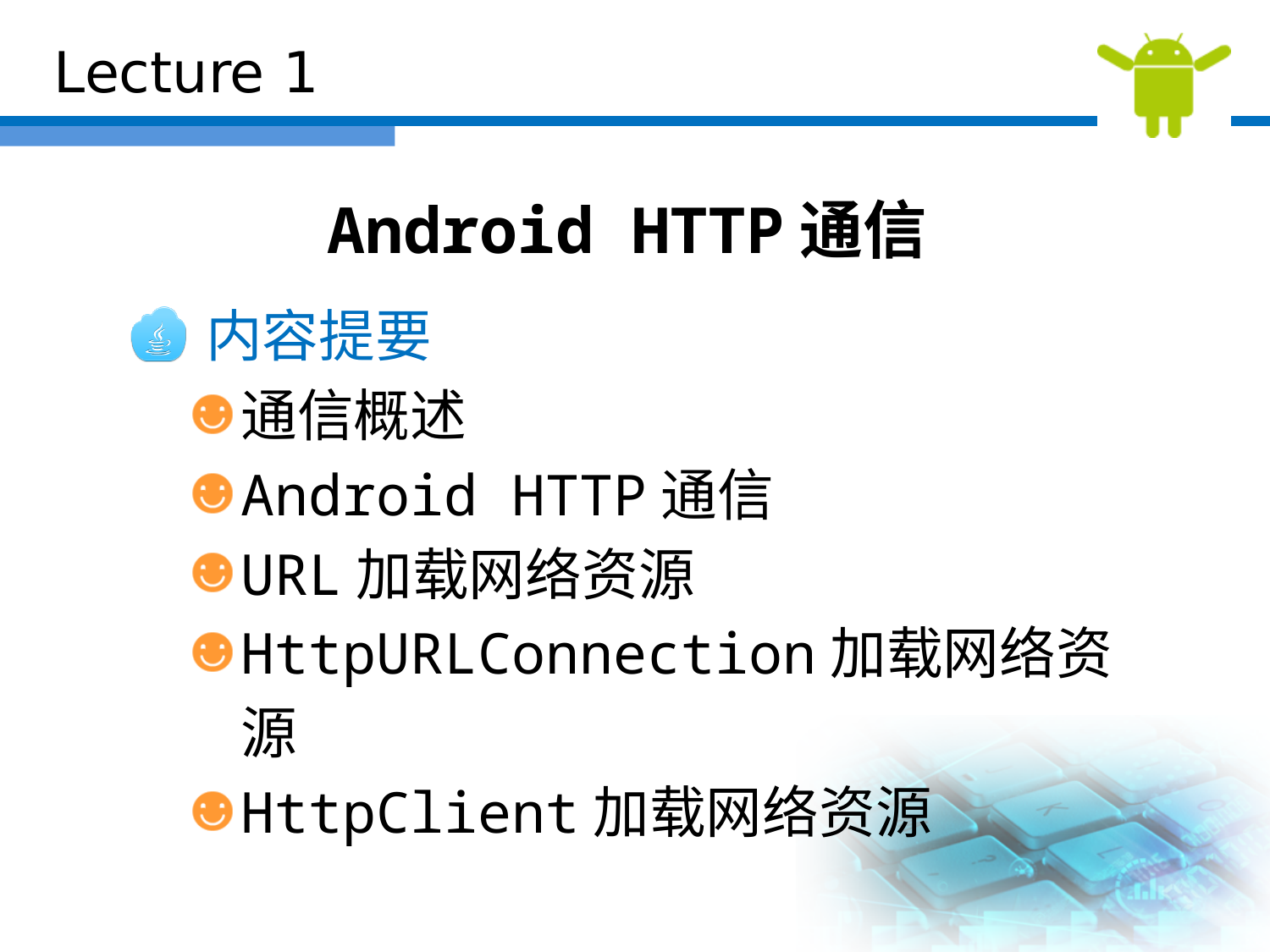

# Lecture 1

Android HTTP通信
内容提要
通信概述
Android HTTP通信
URL加载网络资源
HttpURLConnection加载网络资源
HttpClient加载网络资源